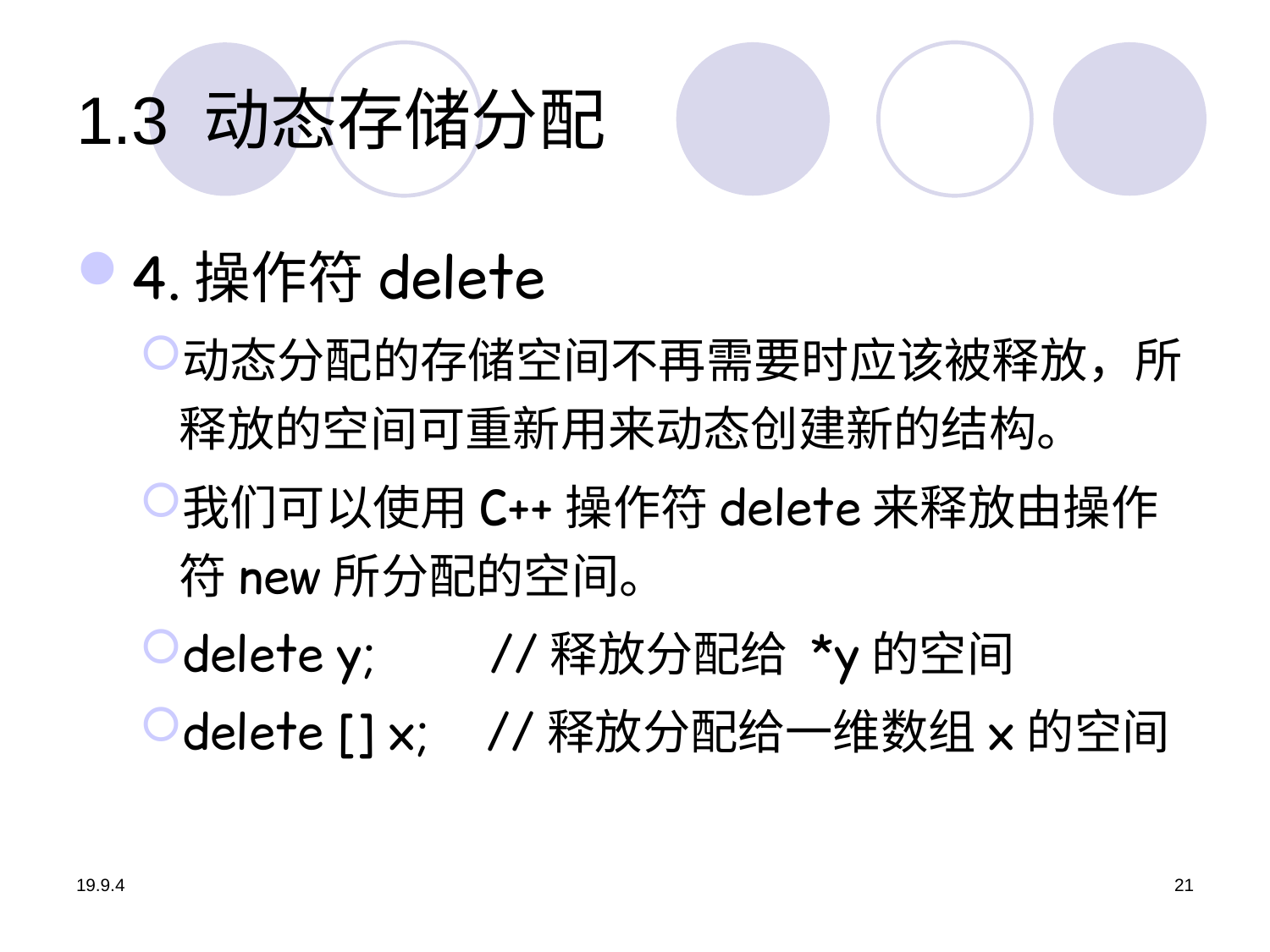

# 1.3	动态存储分配
4.操作符delete
动态分配的存储空间不再需要时应该被释放，所释放的空间可重新用来动态创建新的结构。
我们可以使用C++操作符delete来释放由操作符new所分配的空间。
delete y;	    //释放分配给 *y的空间
delete [] x;    //释放分配给一维数组x的空间
19.9.4
21